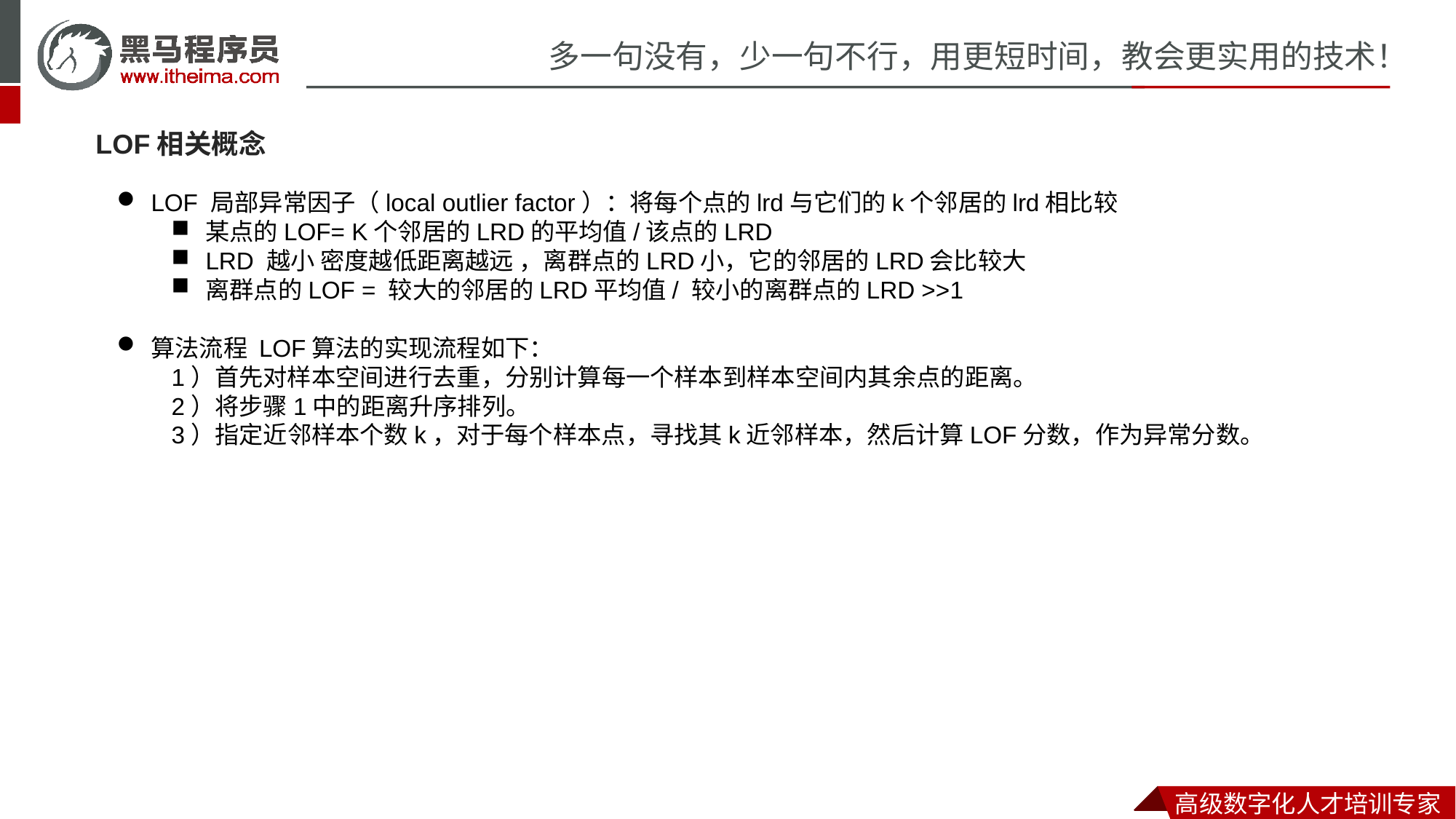

LOF相关概念
LOF 局部异常因子（local outlier factor）：将每个点的lrd与它们的k个邻居的lrd相比较
某点的LOF= K个邻居的LRD的平均值/该点的LRD
LRD 越小 密度越低距离越远 ，离群点的LRD小，它的邻居的LRD会比较大
离群点的LOF = 较大的邻居的LRD平均值/ 较小的离群点的LRD >>1

算法流程 LOF算法的实现流程如下：
1）首先对样本空间进行去重，分别计算每一个样本到样本空间内其余点的距离。
2）将步骤1中的距离升序排列。
3）指定近邻样本个数k，对于每个样本点，寻找其k近邻样本，然后计算LOF分数，作为异常分数。